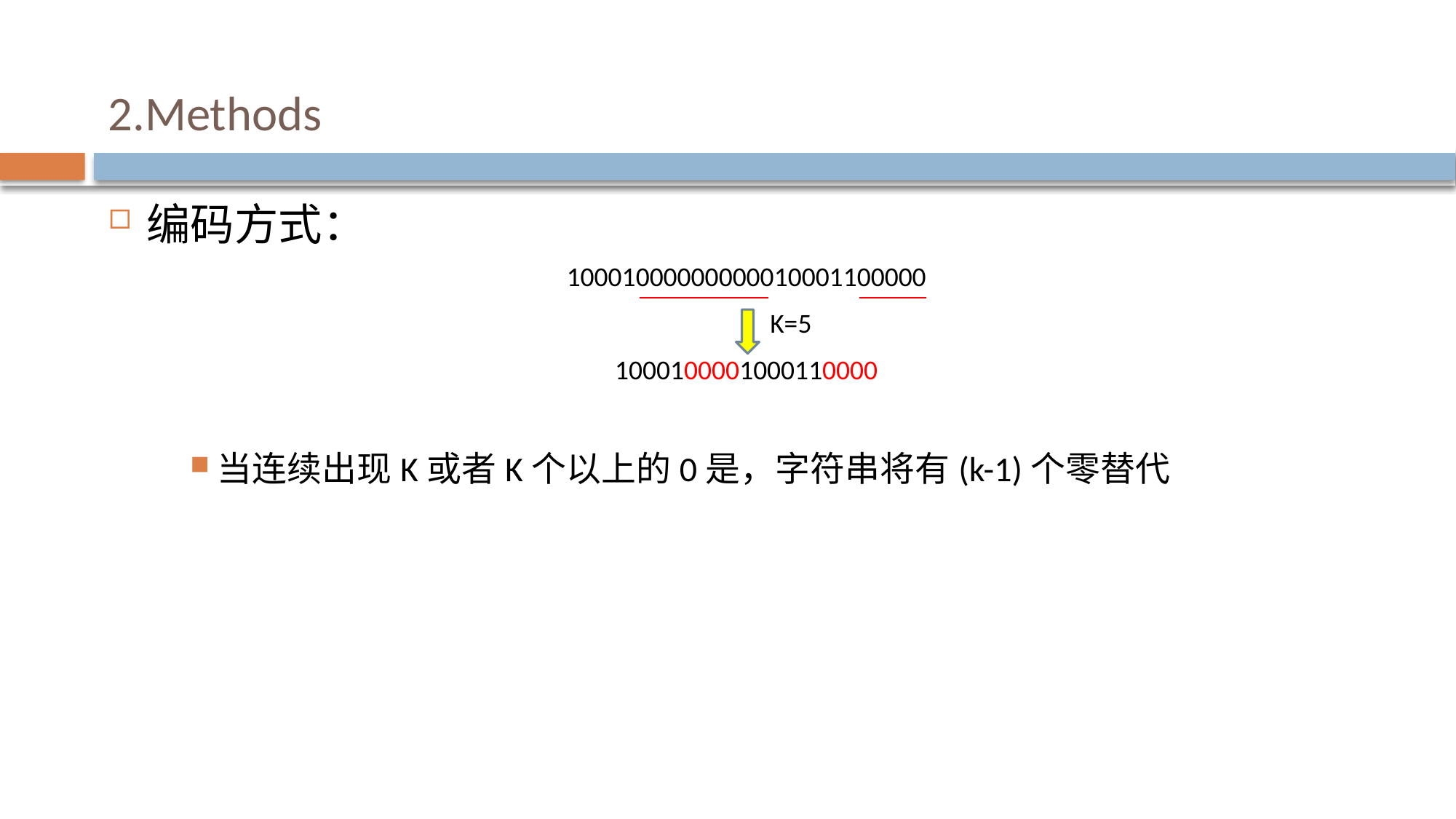

# 2.Methods
编码方式：

当连续出现K或者K个以上的0是，字符串将有(k-1)个零替代

10001000000000010001100000

1000100001000110000
K=5